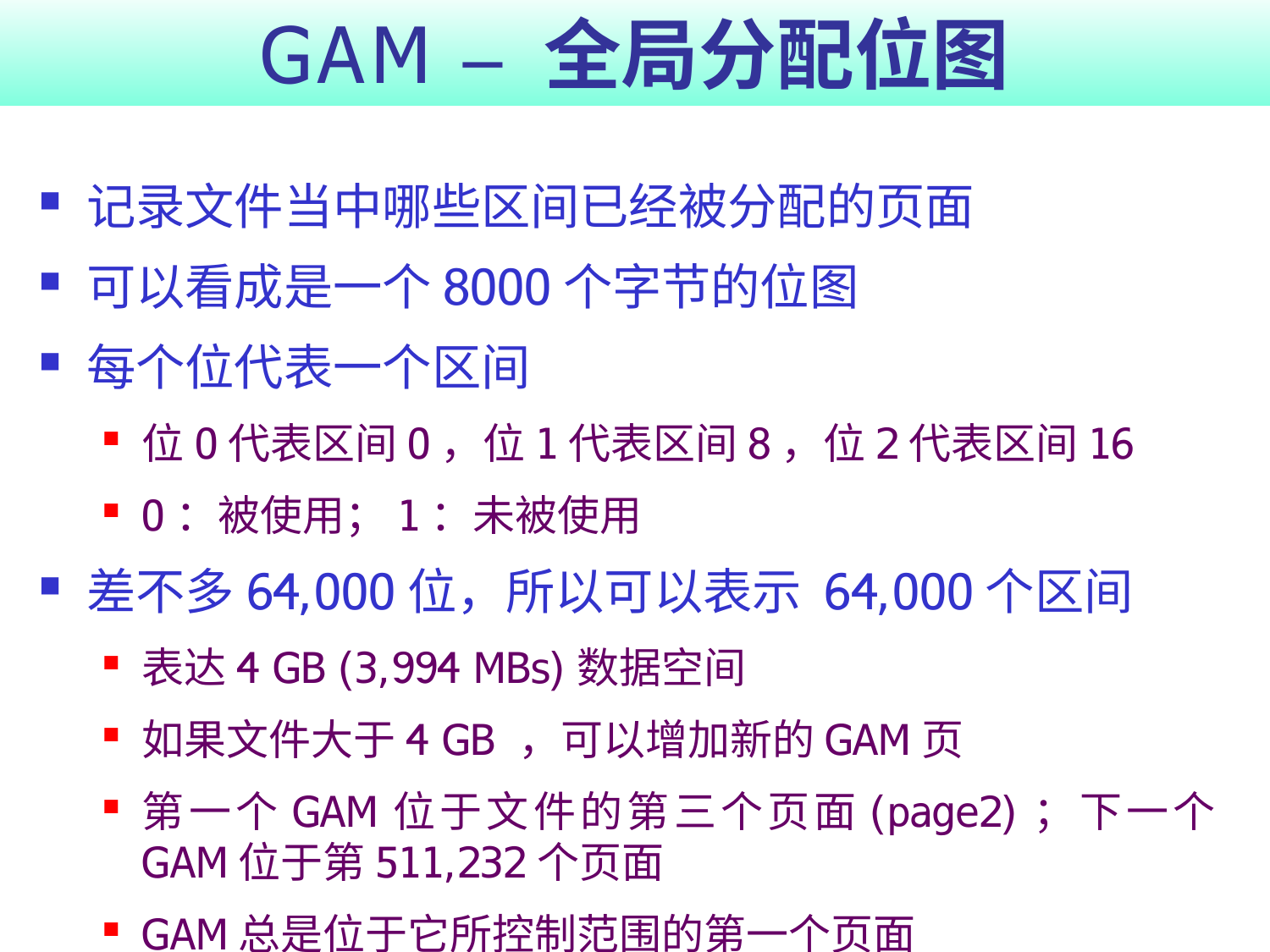

# GAM – 全局分配位图
记录文件当中哪些区间已经被分配的页面
可以看成是一个8000个字节的位图
每个位代表一个区间
位0代表区间0，位1代表区间8，位2代表区间16
0：被使用；1：未被使用
差不多64,000位，所以可以表示 64,000个区间
表达4 GB (3,994 MBs)数据空间
如果文件大于4 GB ，可以增加新的GAM页
第一个GAM位于文件的第三个页面(page2)；下一个GAM位于第511,232个页面
GAM总是位于它所控制范围的第一个页面